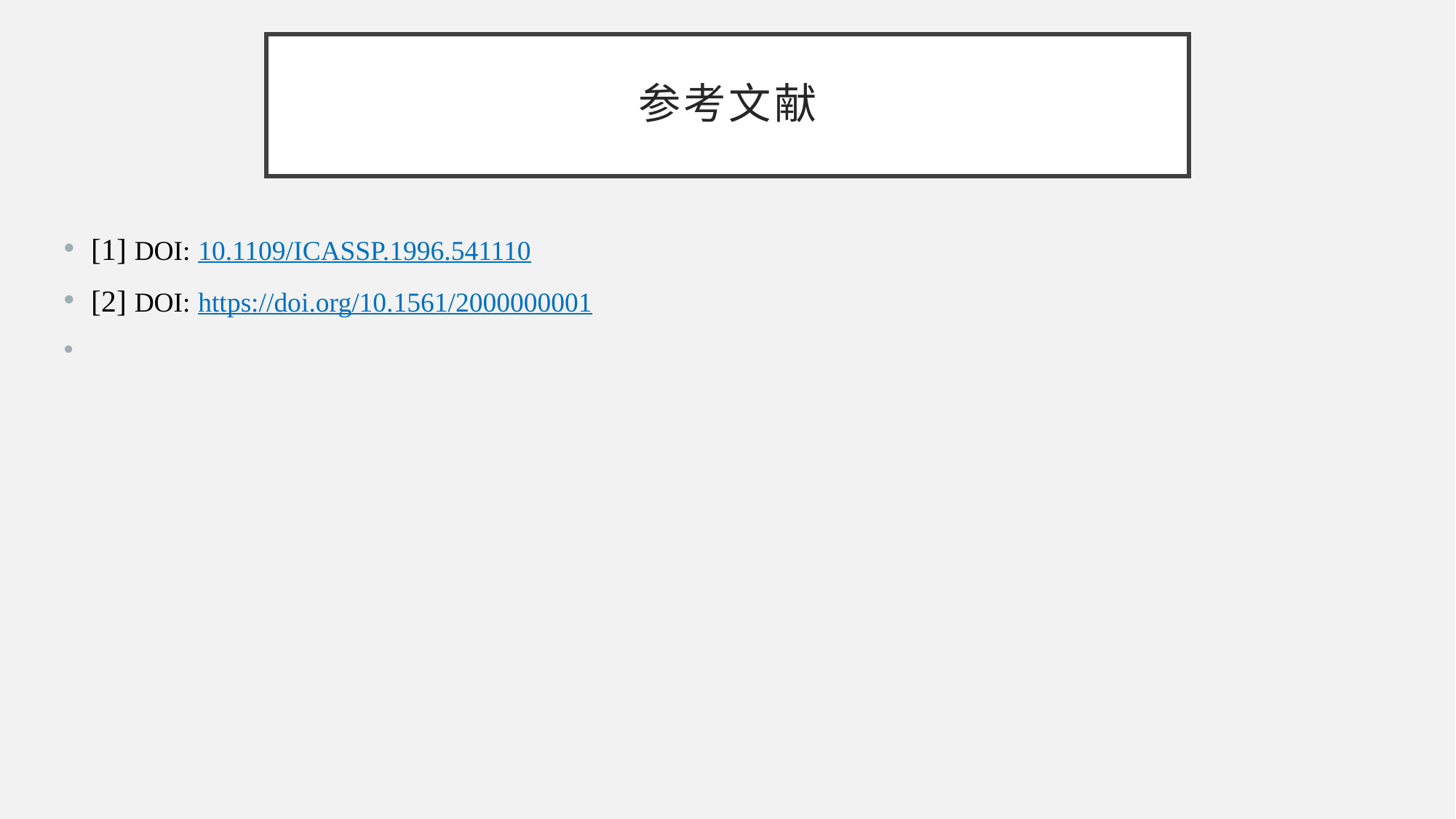

# 参考文献
[1] DOI: 10.1109/ICASSP.1996.541110
[2] DOI: https://doi.org/10.1561/2000000001